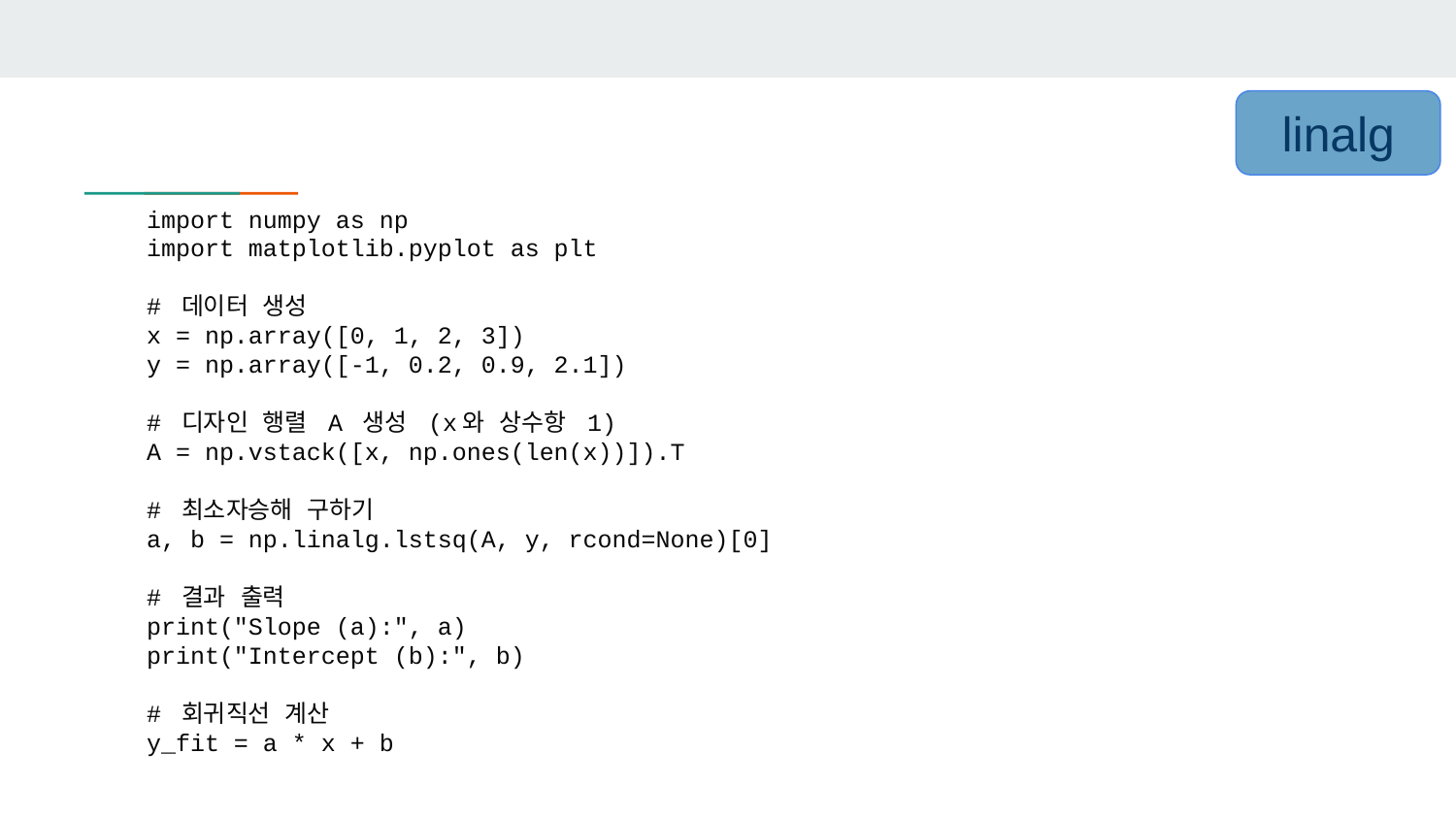

linalg
import numpy as np
import matplotlib.pyplot as plt

# 데이터 생성
x = np.array([0, 1, 2, 3])
y = np.array([-1, 0.2, 0.9, 2.1])

# 디자인 행렬 A 생성 (x와 상수항 1)
A = np.vstack([x, np.ones(len(x))]).T

# 최소자승해 구하기
a, b = np.linalg.lstsq(A, y, rcond=None)[0]

# 결과 출력
print("Slope (a):", a)
print("Intercept (b):", b)

# 회귀직선 계산
y_fit = a * x + b